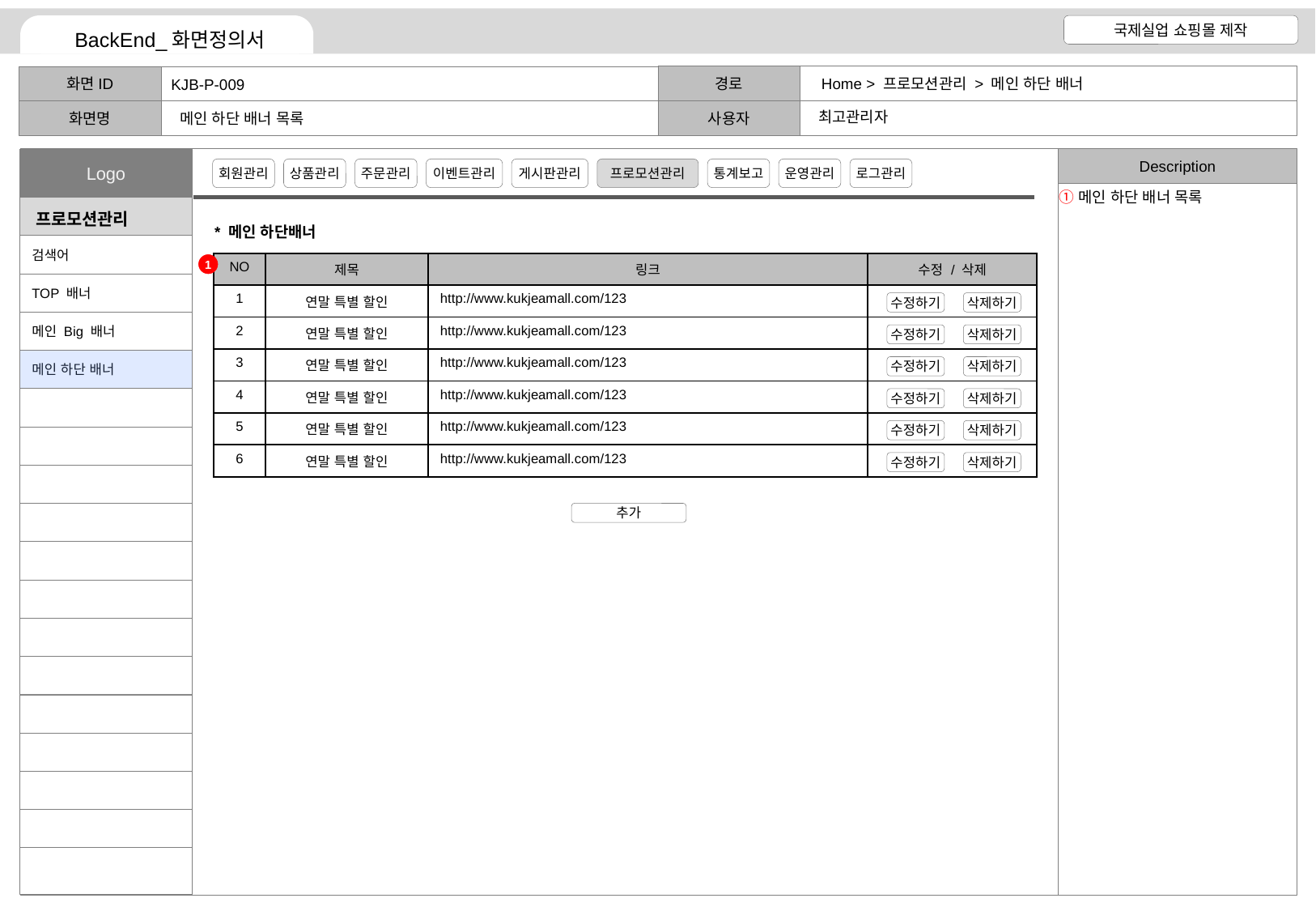

Home > 프로모션관리 > 메인 하단 배너
KJB-P-009
최고관리자
메인 하단 배너 목록
메인 하단 배너 목록
* 메인 하단배너
| NO | 제목 | 링크 | 수정 / 삭제 |
| --- | --- | --- | --- |
| 1 | 연말 특별 할인 | http://www.kukjeamall.com/123 |  |
| 2 | 연말 특별 할인 | http://www.kukjeamall.com/123 |  |
| 3 | 연말 특별 할인 | http://www.kukjeamall.com/123 |  |
| 4 | 연말 특별 할인 | http://www.kukjeamall.com/123 |  |
| 5 | 연말 특별 할인 | http://www.kukjeamall.com/123 |  |
| 6 | 연말 특별 할인 | http://www.kukjeamall.com/123 |  |
1
수정하기
삭제하기
수정하기
삭제하기

수정하기
삭제하기
수정하기
삭제하기
수정하기
삭제하기
수정하기
삭제하기
추가